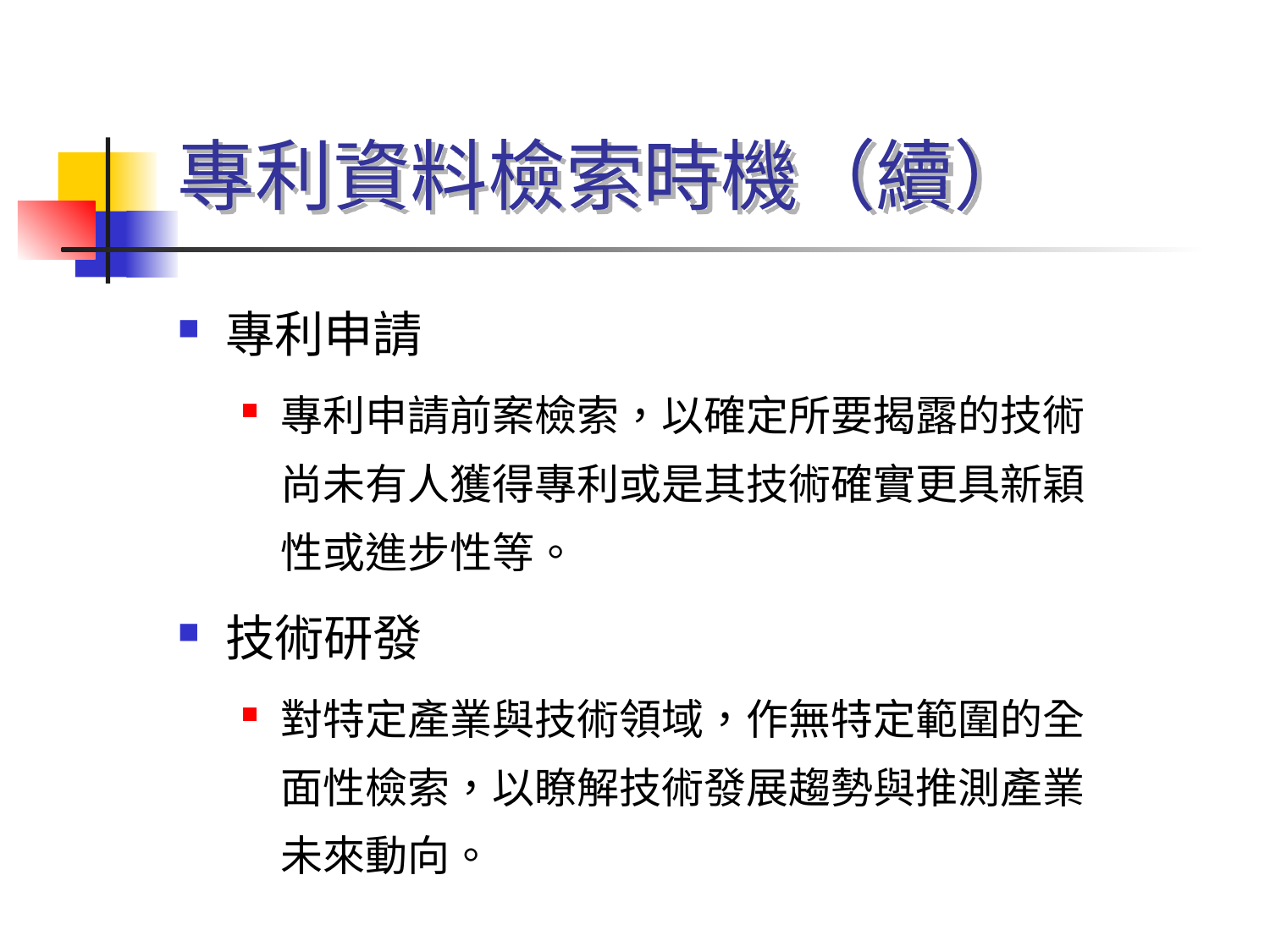

# 專利資料檢索時機（續）
專利申請
專利申請前案檢索，以確定所要揭露的技術尚未有人獲得專利或是其技術確實更具新穎性或進步性等。
技術研發
對特定產業與技術領域，作無特定範圍的全面性檢索，以瞭解技術發展趨勢與推測產業未來動向。